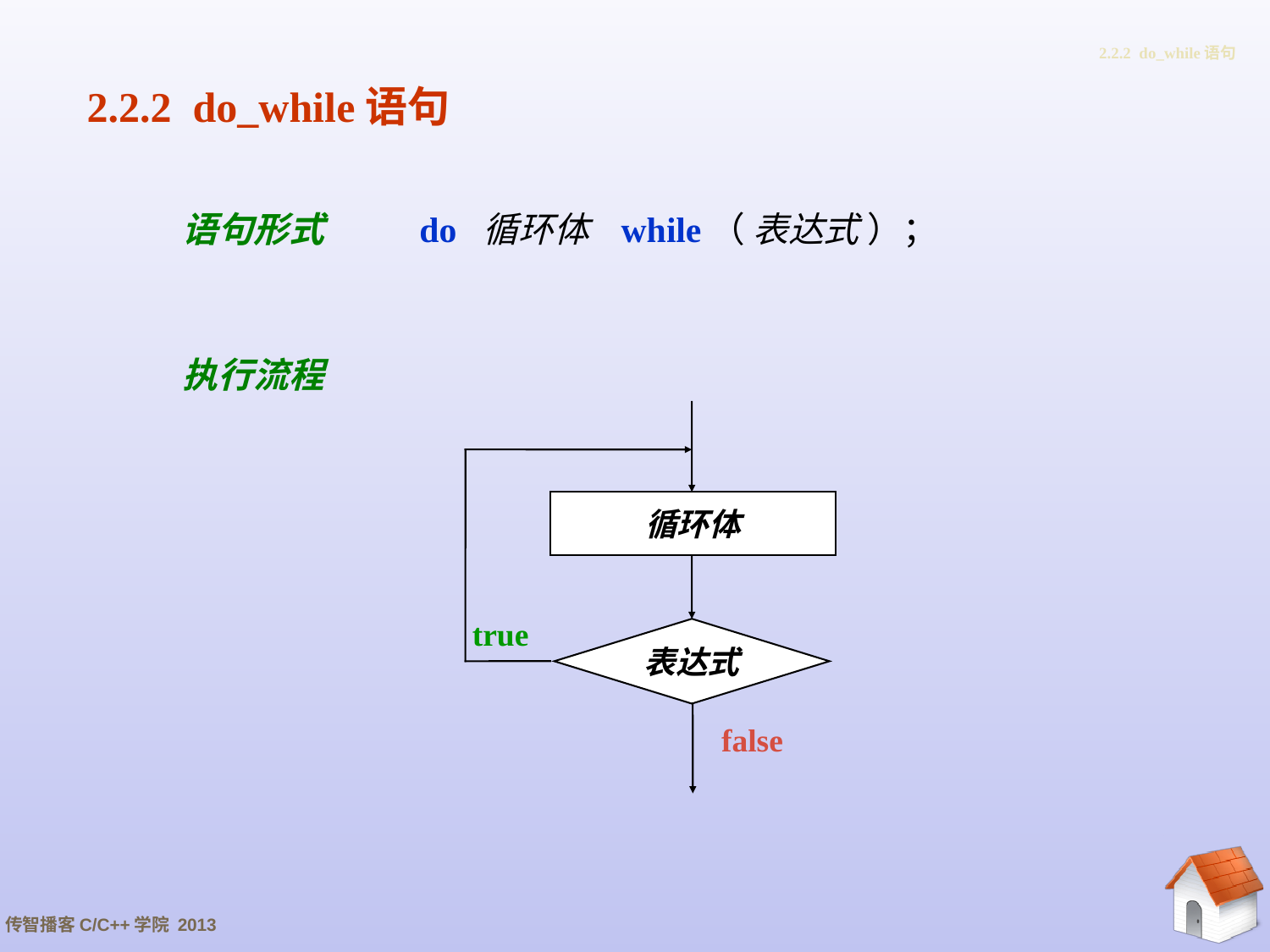

# 2.2.2  do_while语句
2.2.2  do_while语句
语句形式
do  循环体   while（ 表达式 ）；
执行流程

循环体

true
表达式

false